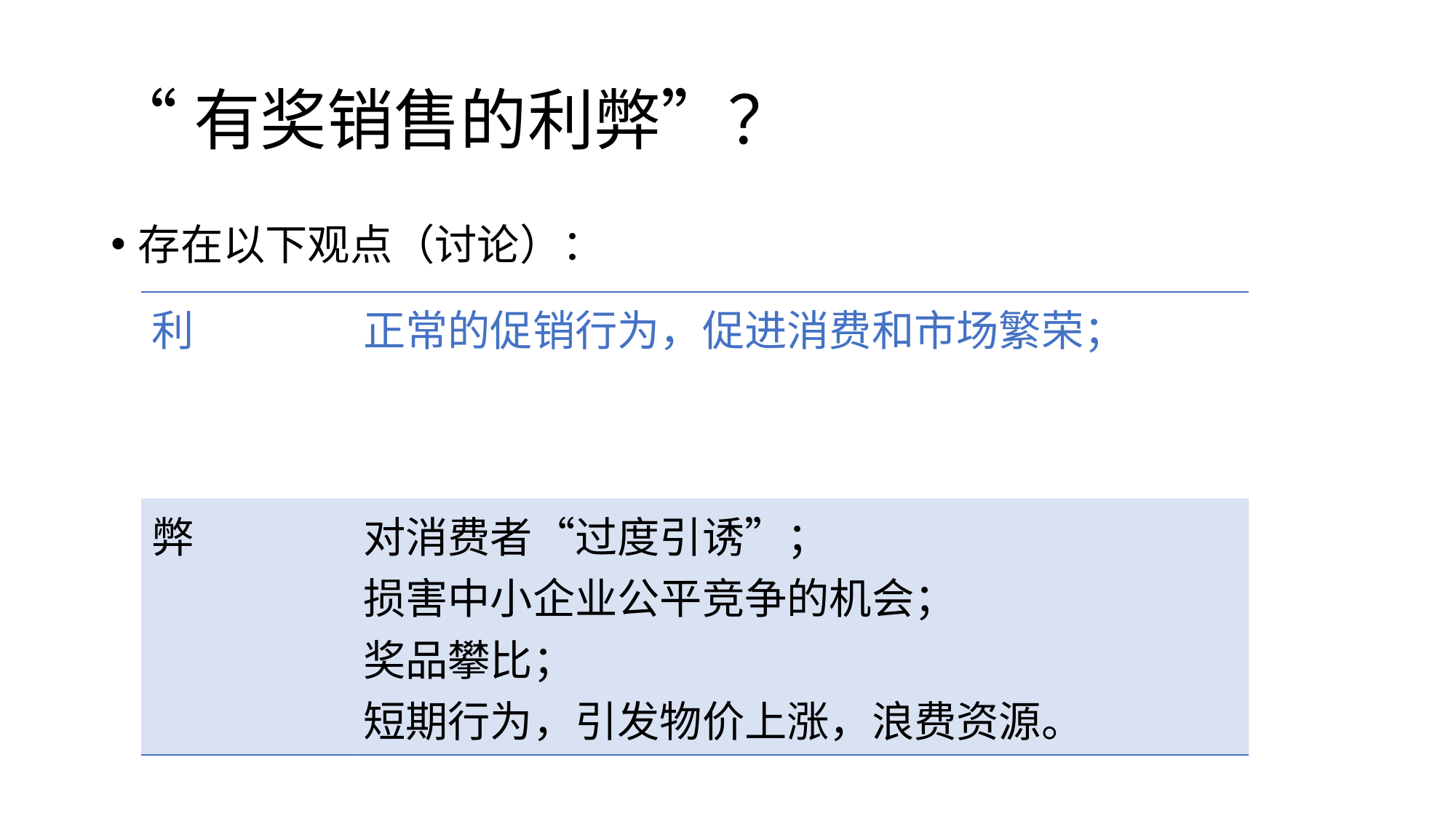

# “有奖销售的利弊”？
存在以下观点（讨论）：

| 利 | 正常的促销行为，促进消费和市场繁荣； |
| --- | --- |
| 弊 | 对消费者“过度引诱”； 损害中小企业公平竞争的机会； 奖品攀比； 短期行为，引发物价上涨，浪费资源。 |